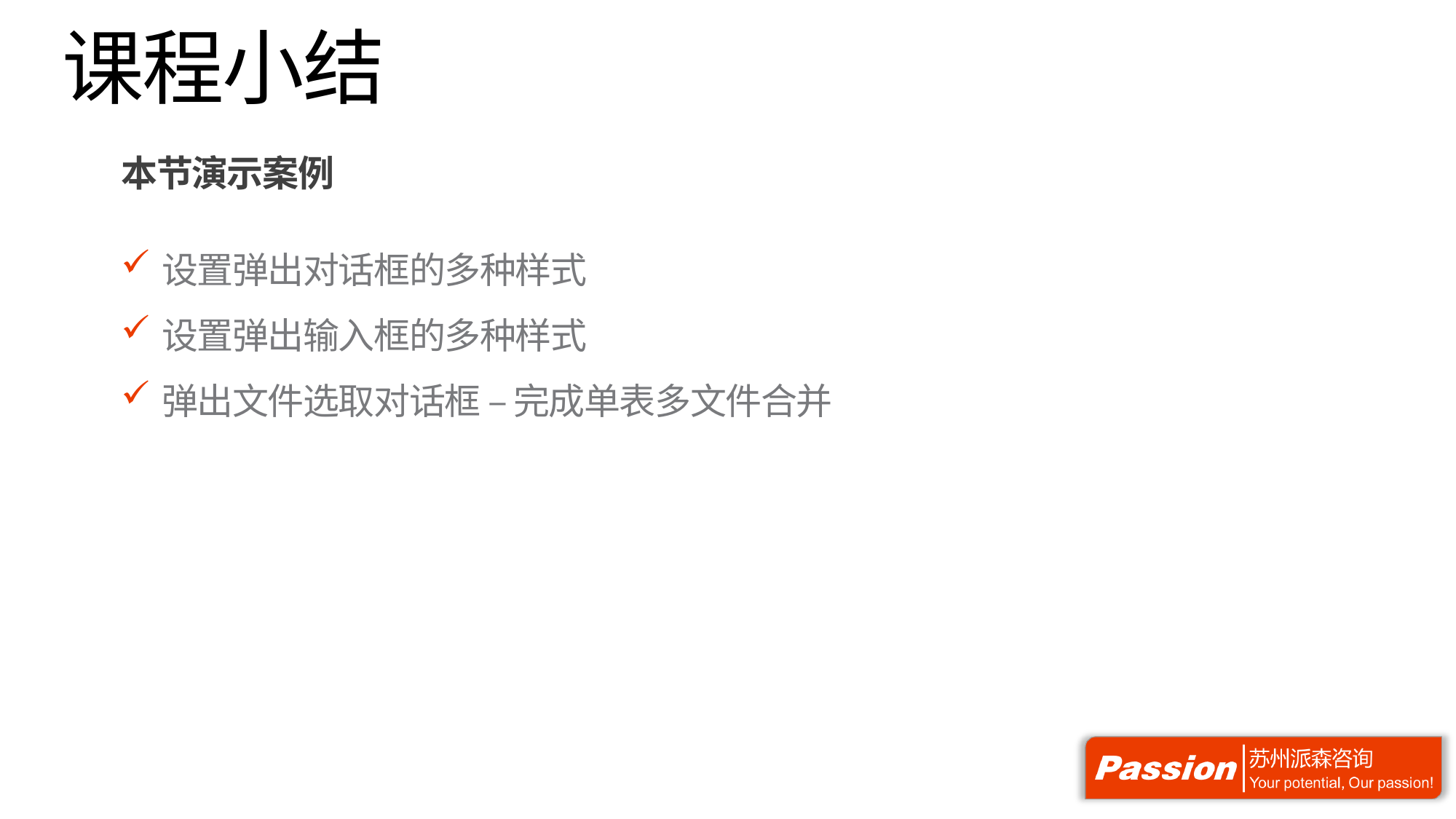

# 课程小结
本节演示案例
设置弹出对话框的多种样式
设置弹出输入框的多种样式
弹出文件选取对话框 – 完成单表多文件合并